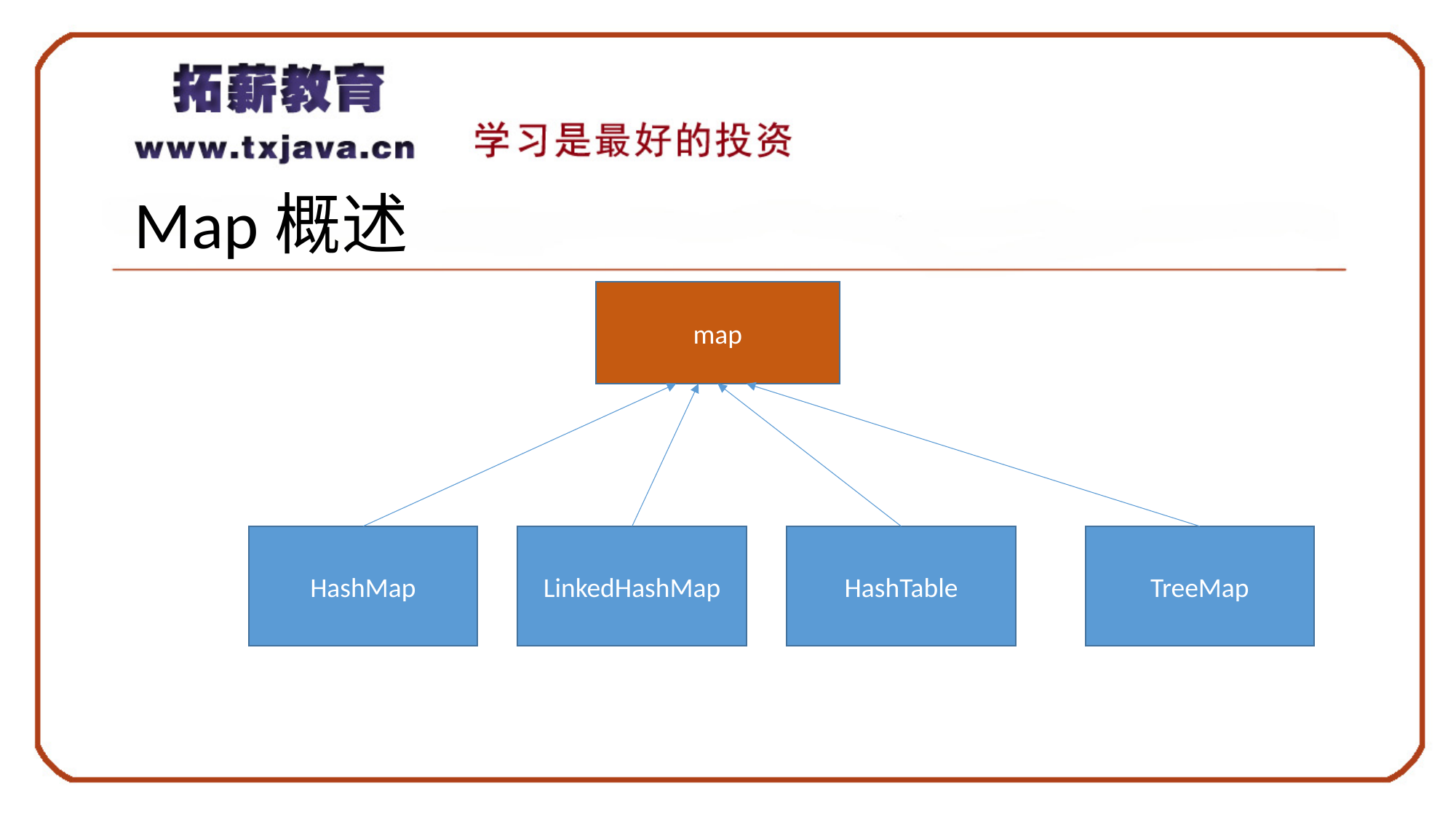

# Map概述
map
HashMap
LinkedHashMap
HashTable
TreeMap